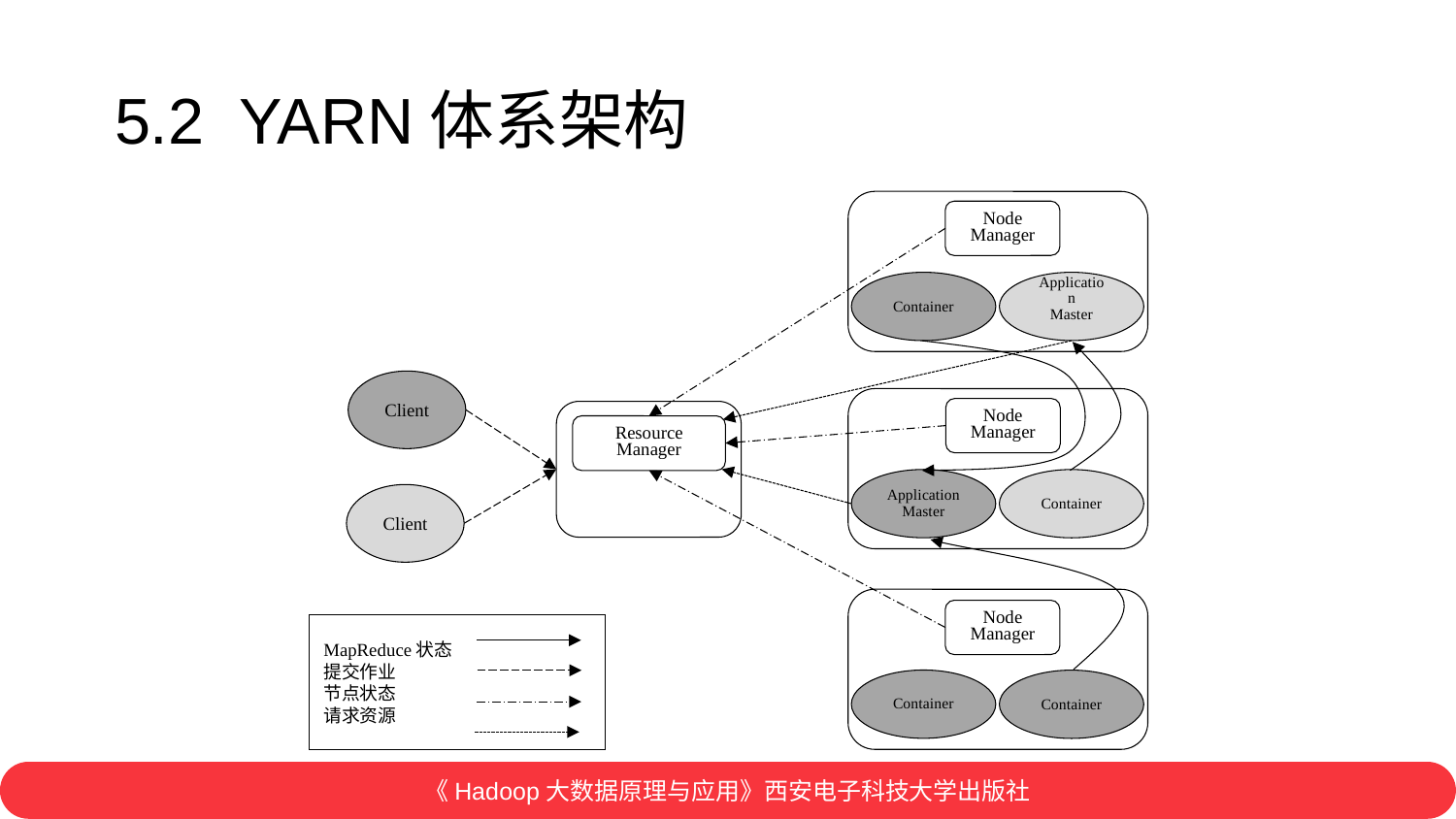

# 5.2  YARN体系架构

Node
Manager
Container
Application
Master

Client

Node
Manager

Resource
Manager
Application
Master
Container
Client

Node
Manager
MapReduce状态
提交作业
节点状态
请求资源
Container
Container